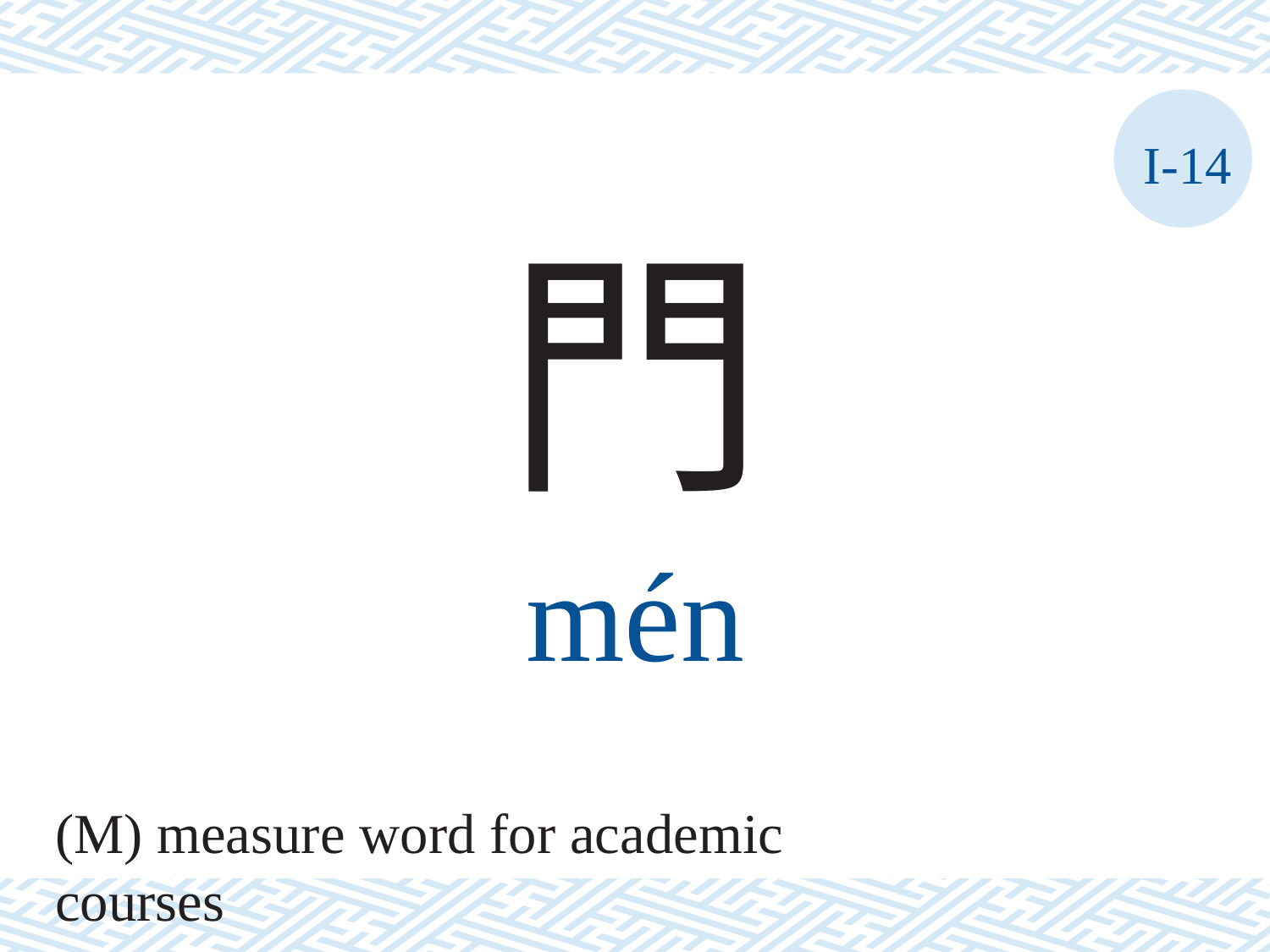

I-14
門
mén
(M) measure word for academic courses